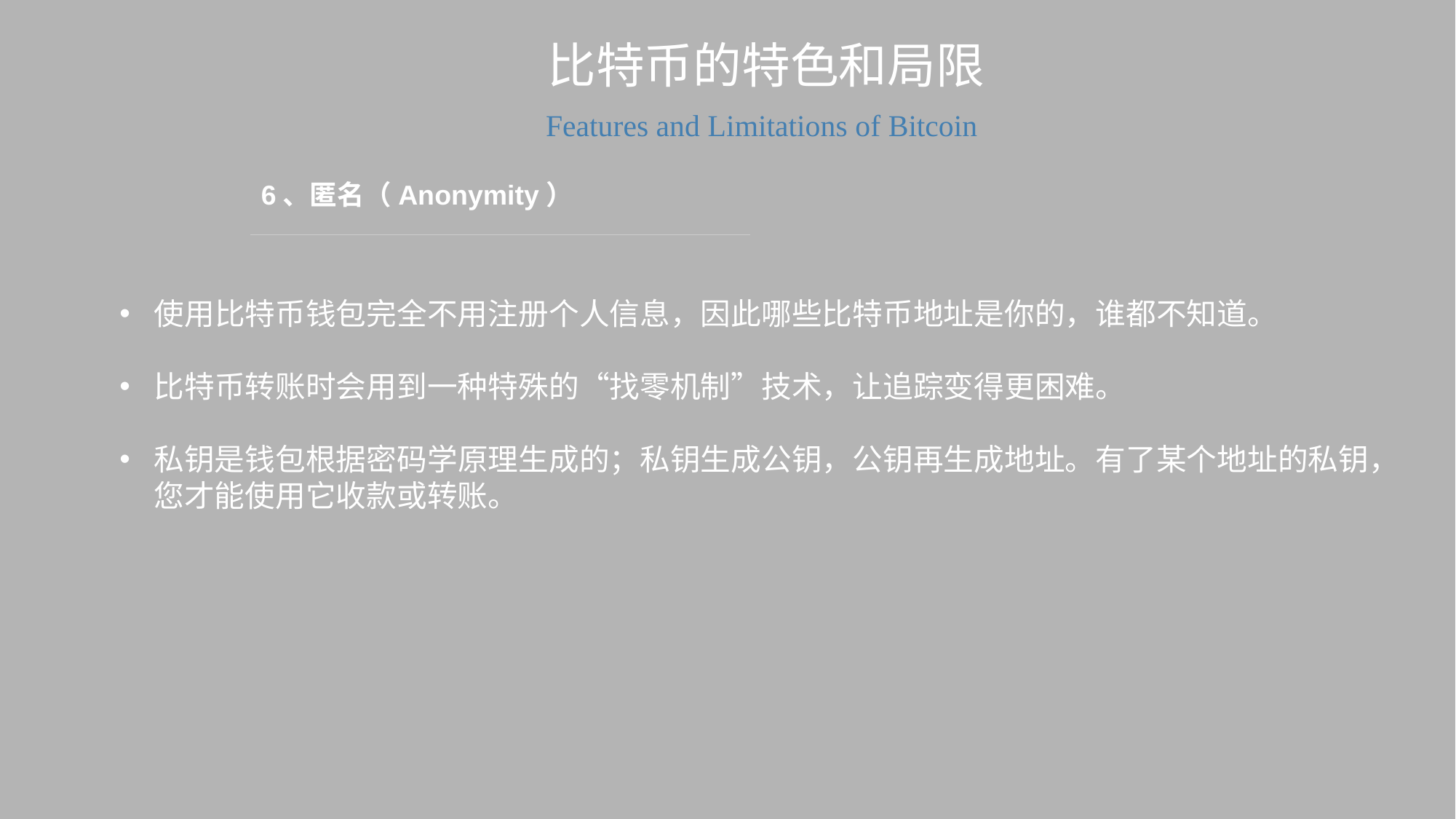

比特币的特色和局限
Features and Limitations of Bitcoin
6、匿名（Anonymity）
使用比特币钱包完全不用注册个人信息，因此哪些比特币地址是你的，谁都不知道。

比特币转账时会用到一种特殊的“找零机制”技术，让追踪变得更困难。

私钥是钱包根据密码学原理生成的；私钥生成公钥，公钥再生成地址。有了某个地址的私钥，您才能使用它收款或转账。